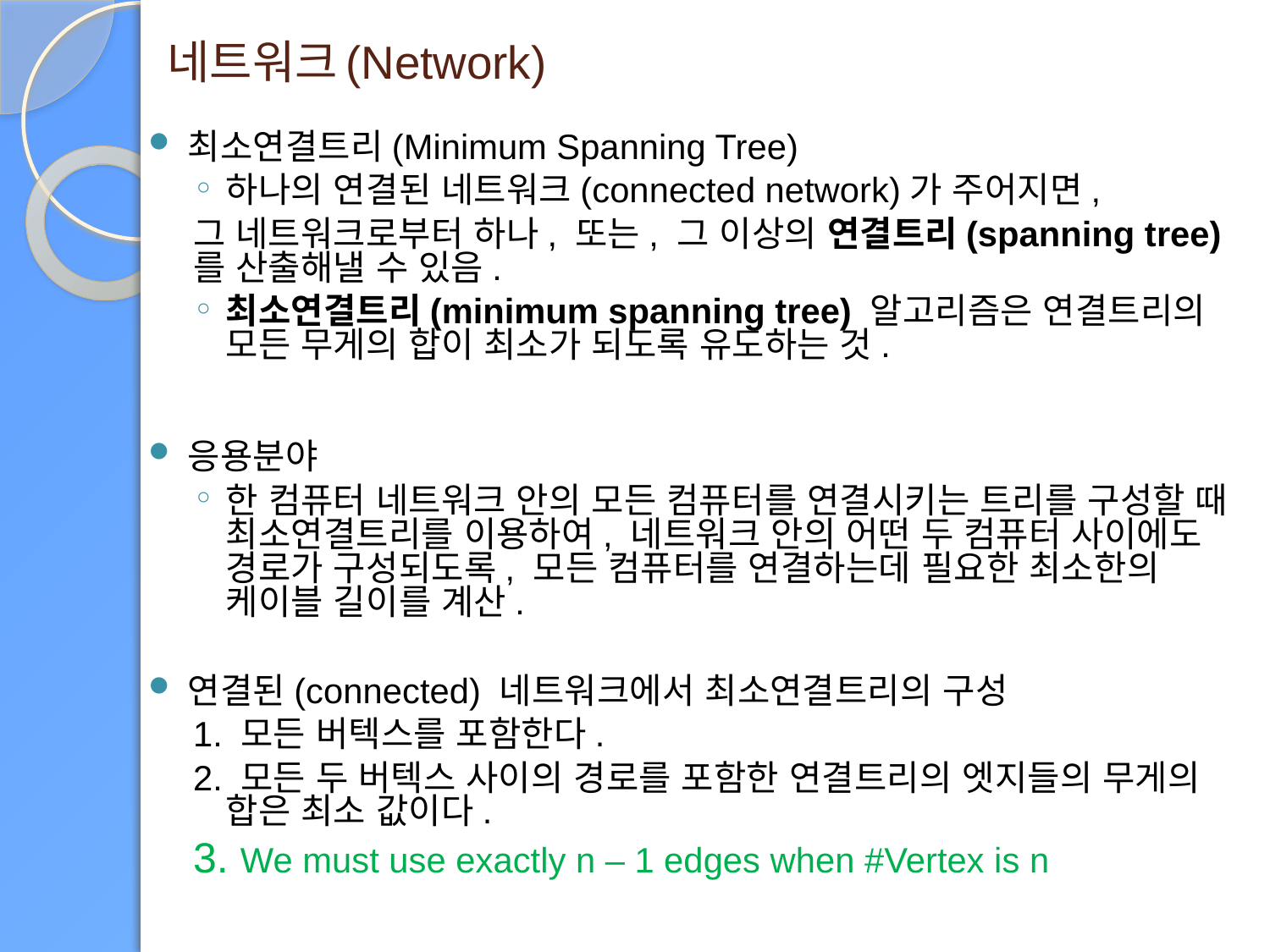

# 네트워크(Network)
최소연결트리(Minimum Spanning Tree)
하나의 연결된 네트워크(connected network)가 주어지면,
그 네트워크로부터 하나, 또는, 그 이상의 연결트리(spanning tree)를 산출해낼 수 있음.
최소연결트리(minimum spanning tree) 알고리즘은 연결트리의 모든 무게의 합이 최소가 되도록 유도하는 것.

응용분야
한 컴퓨터 네트워크 안의 모든 컴퓨터를 연결시키는 트리를 구성할 때 최소연결트리를 이용하여, 네트워크 안의 어떤 두 컴퓨터 사이에도 경로가 구성되도록, 모든 컴퓨터를 연결하는데 필요한 최소한의 케이블 길이를 계산.

연결된(connected) 네트워크에서 최소연결트리의 구성
1. 모든 버텍스를 포함한다.
2. 모든 두 버텍스 사이의 경로를 포함한 연결트리의 엣지들의 무게의 합은 최소 값이다.
3. We must use exactly n – 1 edges when #Vertex is n